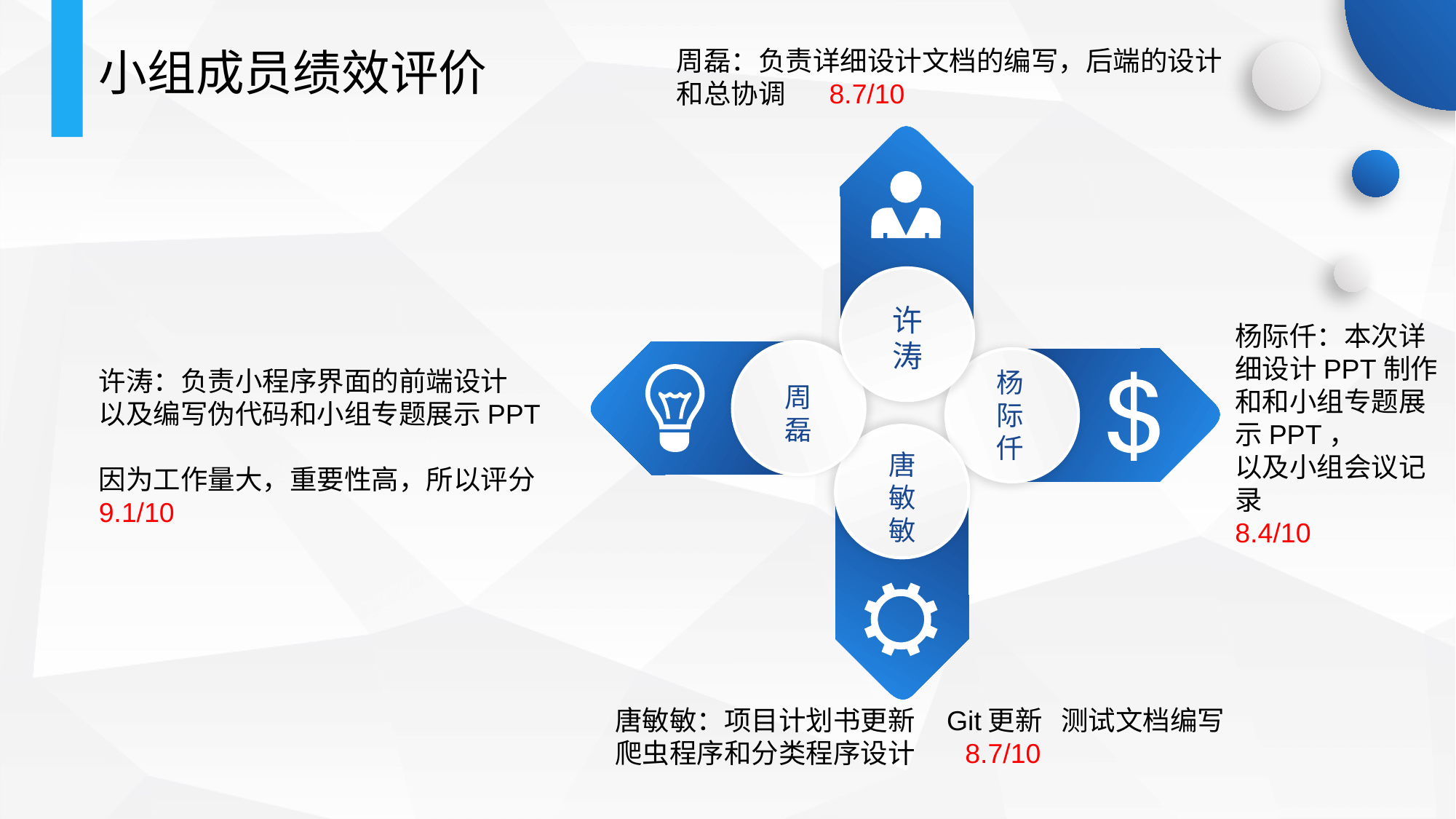

小组成员绩效评价
周磊：负责详细设计文档的编写，后端的设计
和总协调      8.7/10

许涛

杨际仟：本次详细设计PPT制作
和和小组专题展示PPT，
以及小组会议记录
8.4/10

许涛：负责小程序界面的前端设计
以及编写伪代码和小组专题展示PPT

因为工作量大，重要性高，所以评分
9.1/10
杨际仟

周磊

唐敏敏

唐敏敏：项目计划书更新    Git更新   测试文档编写
爬虫程序和分类程序设计       8.7/10